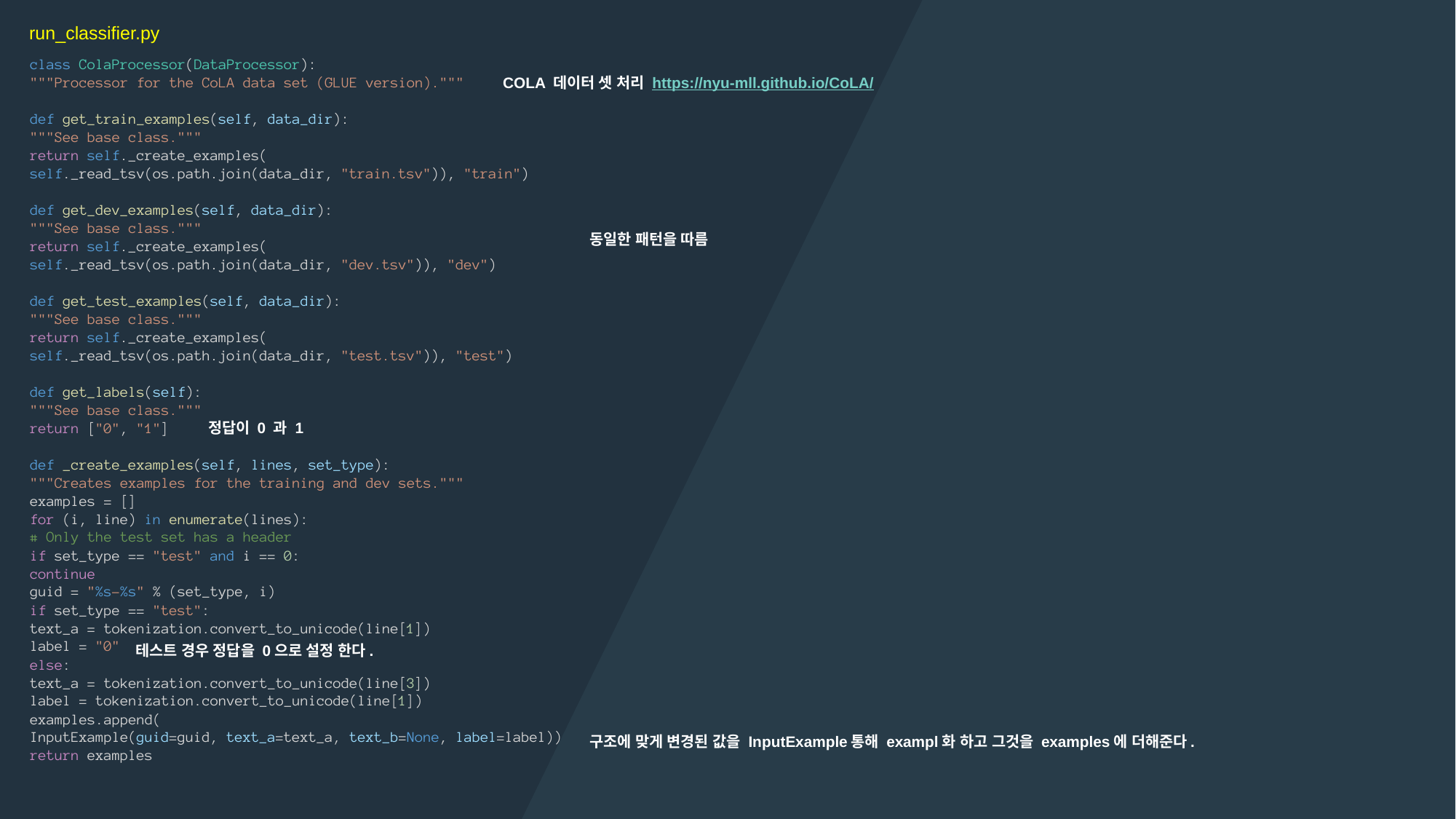

run_classifier.py
class ColaProcessor(DataProcessor):
"""Processor for the CoLA data set (GLUE version)."""
def get_train_examples(self, data_dir):
"""See base class."""
return self._create_examples(
self._read_tsv(os.path.join(data_dir, "train.tsv")), "train")
def get_dev_examples(self, data_dir):
"""See base class."""
return self._create_examples(
self._read_tsv(os.path.join(data_dir, "dev.tsv")), "dev")
def get_test_examples(self, data_dir):
"""See base class."""
return self._create_examples(
self._read_tsv(os.path.join(data_dir, "test.tsv")), "test")
def get_labels(self):
"""See base class."""
return ["0", "1"]
def _create_examples(self, lines, set_type):
"""Creates examples for the training and dev sets."""
examples = []
for (i, line) in enumerate(lines):
# Only the test set has a header
if set_type == "test" and i == 0:
continue
guid = "%s-%s" % (set_type, i)
if set_type == "test":
text_a = tokenization.convert_to_unicode(line[1])
label = "0"
else:
text_a = tokenization.convert_to_unicode(line[3])
label = tokenization.convert_to_unicode(line[1])
examples.append(
InputExample(guid=guid, text_a=text_a, text_b=None, label=label))
return examples
COLA 데이터 셋 처리 https://nyu-mll.github.io/CoLA/
동일한 패턴을 따름
정답이 0 과 1
테스트 경우 정답을 0으로 설정 한다.
구조에 맞게 변경된 값을 InputExample통해 exampl화 하고 그것을 examples에 더해준다.